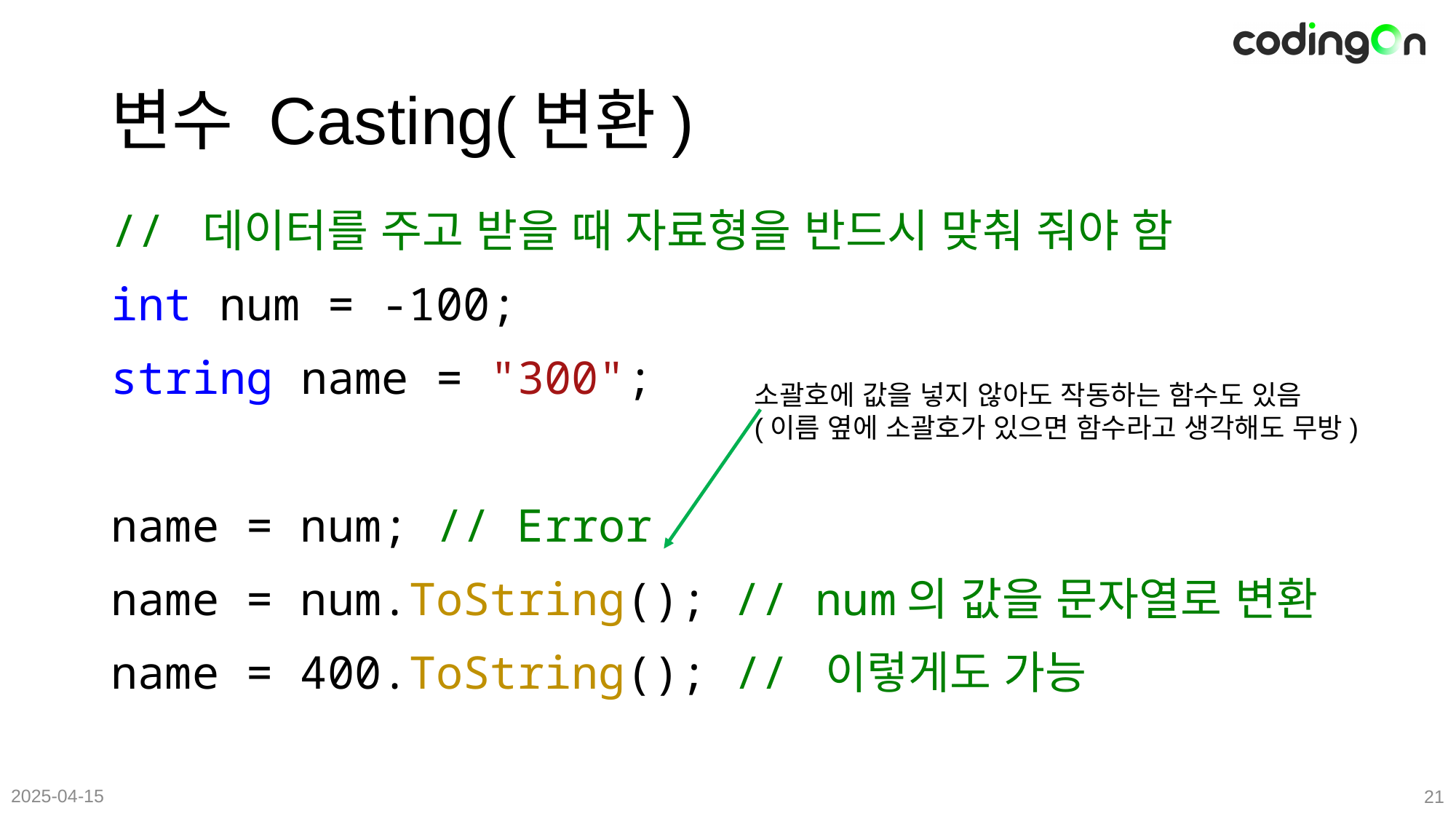

# 변수 Casting(변환)
// 데이터를 주고 받을 때 자료형을 반드시 맞춰 줘야 함
int num = -100;
string name = "300";

name = num; // Error
name = num.ToString(); // num의 값을 문자열로 변환
name = 400.ToString(); // 이렇게도 가능

소괄호에 값을 넣지 않아도 작동하는 함수도 있음
(이름 옆에 소괄호가 있으면 함수라고 생각해도 무방)
2025-04-15
21